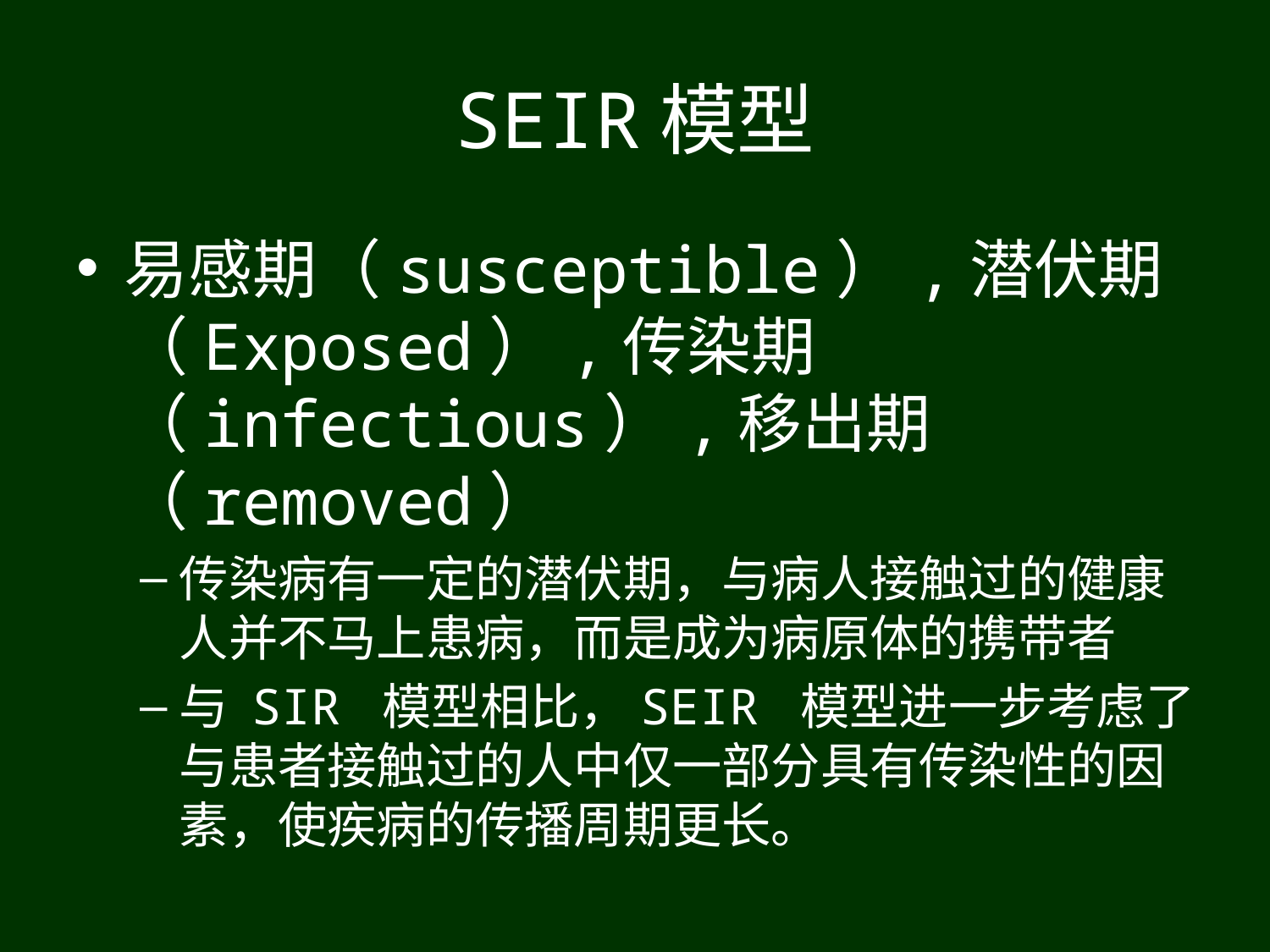

# SEIR模型
易感期（susceptible）,潜伏期（Exposed）,传染期（infectious）,移出期（removed）
传染病有一定的潜伏期，与病人接触过的健康人并不马上患病，而是成为病原体的携带者
与 SIR 模型相比，SEIR 模型进一步考虑了与患者接触过的人中仅一部分具有传染性的因素，使疾病的传播周期更长。